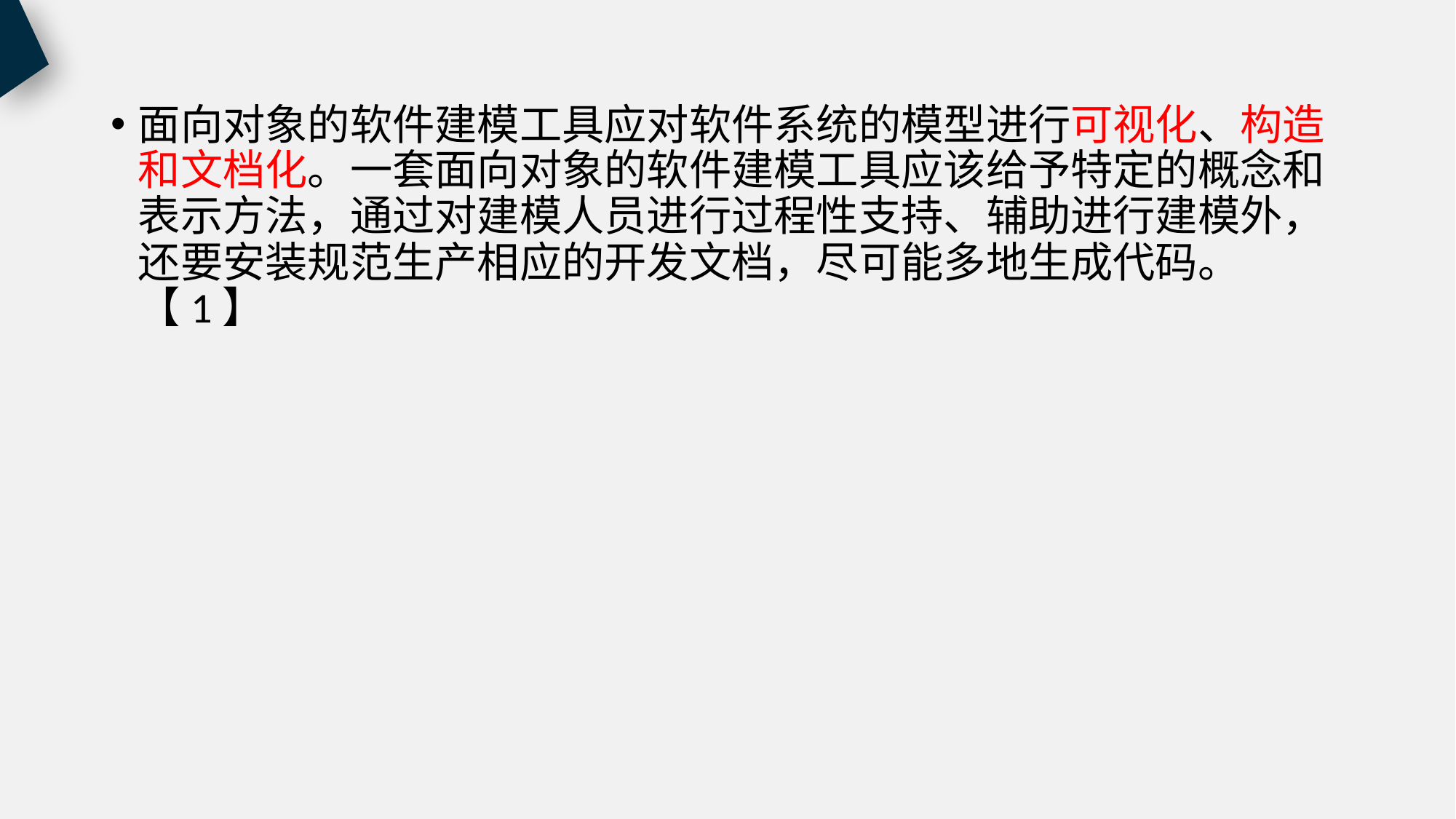

面向对象的软件建模工具应对软件系统的模型进行可视化、构造和文档化。一套面向对象的软件建模工具应该给予特定的概念和表示方法，通过对建模人员进行过程性支持、辅助进行建模外，还要安装规范生产相应的开发文档，尽可能多地生成代码。【1】